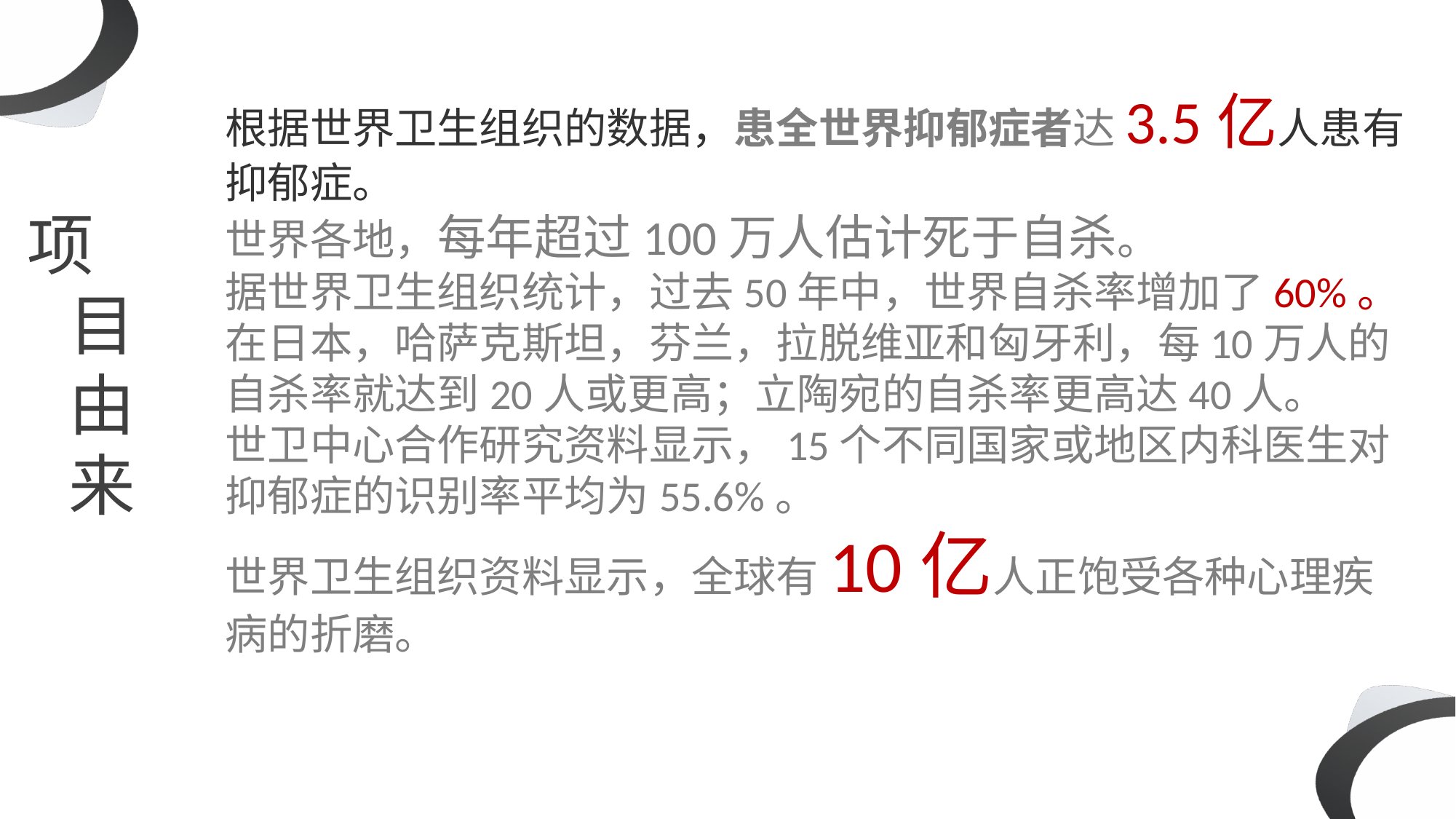

根据世界卫生组织的数据，患全世界抑郁症者达3.5亿人患有抑郁症。
世界各地，每年超过100万人估计死于自杀。
据世界卫生组织统计，过去50年中，世界自杀率增加了60%。
在日本，哈萨克斯坦，芬兰，拉脱维亚和匈牙利，每10万人的自杀率就达到20人或更高；立陶宛的自杀率更高达40人。
世卫中心合作研究资料显示，15个不同国家或地区内科医生对抑郁症的识别率平均为55.6%。
世界卫生组织资料显示，全球有10亿人正饱受各种心理疾病的折磨。

项     目
由
来